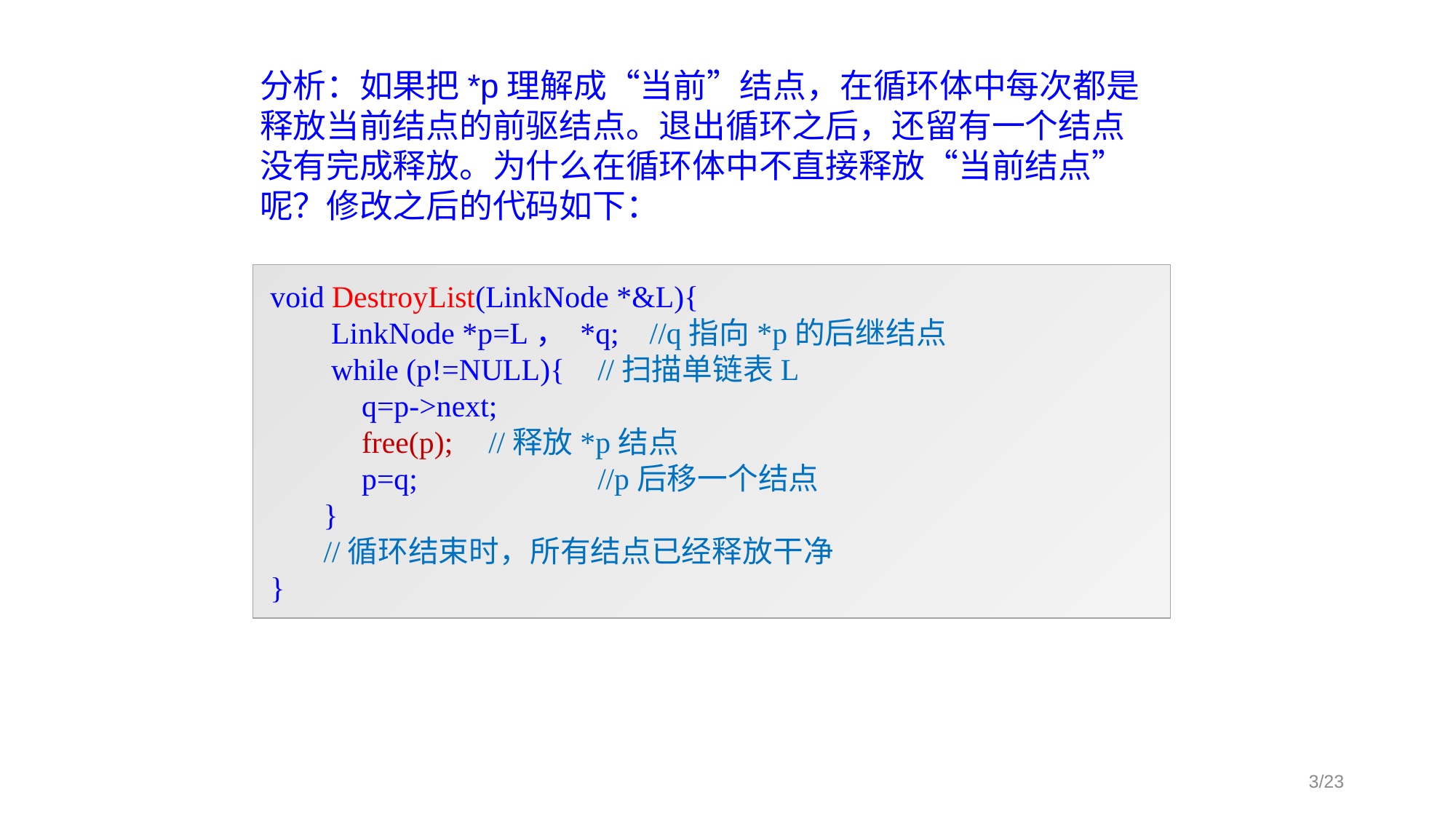

分析：如果把*p理解成“当前”结点，在循环体中每次都是释放当前结点的前驱结点。退出循环之后，还留有一个结点没有完成释放。为什么在循环体中不直接释放“当前结点”呢？修改之后的代码如下：
void DestroyList(LinkNode *&L){
        LinkNode *p=L， *q;    //q指向*p的后继结点
        while (p!=NULL){ 	//扫描单链表L
            q=p->next;
            free(p);	//释放*p结点
            p=q;		//p后移一个结点
       }
       //循环结束时，所有结点已经释放干净
}
3/23